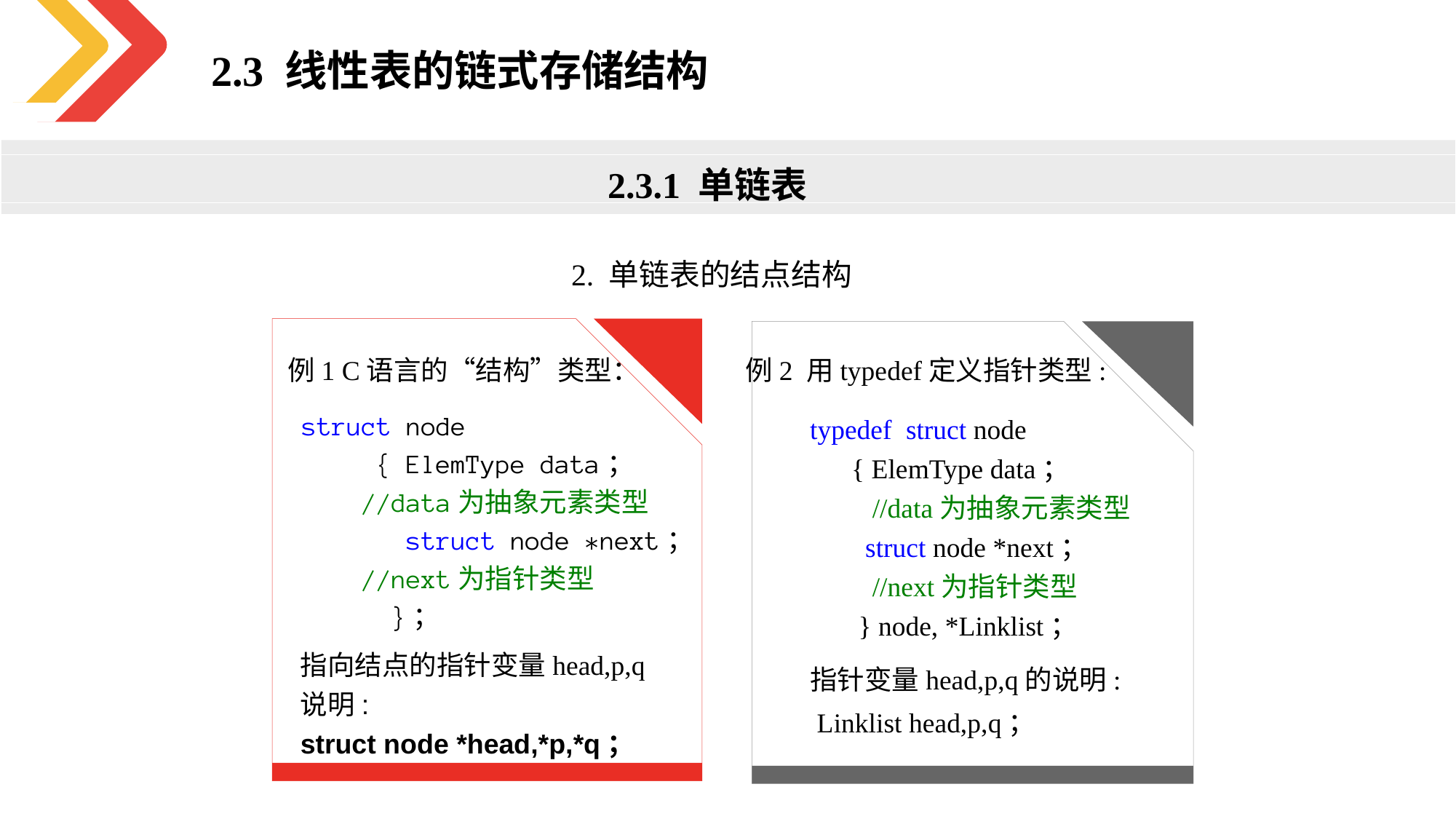

2.3 线性表的链式存储结构

2.3.1 单链表
2. 单链表的结点结构

例1 C语言的“结构”类型：
例2 用typedef定义指针类型:
  struct node
       { ElemType data；
      //data为抽象元素类型
         struct node *next；
      //next为指针类型
        }；
typedef  struct node
      { ElemType data；
         //data为抽象元素类型
        struct node *next；
         //next为指针类型
       } node, *Linklist；
指向结点的指针变量head,p,q说明:
struct node *head,*p,*q；
指针变量head,p,q的说明: Linklist head,p,q；